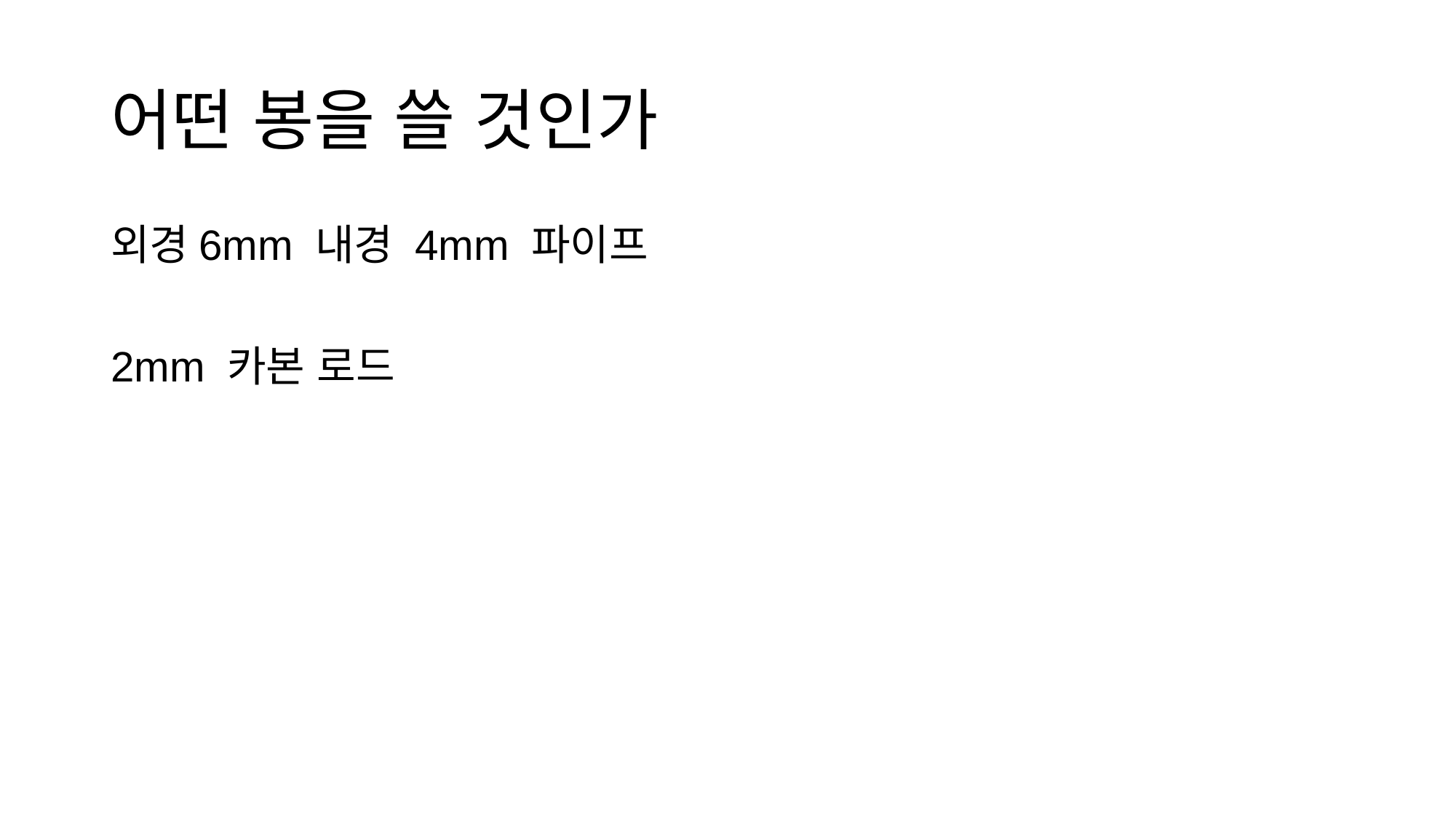

# 어떤 봉을 쓸 것인가
외경6mm 내경 4mm 파이프

2mm 카본 로드